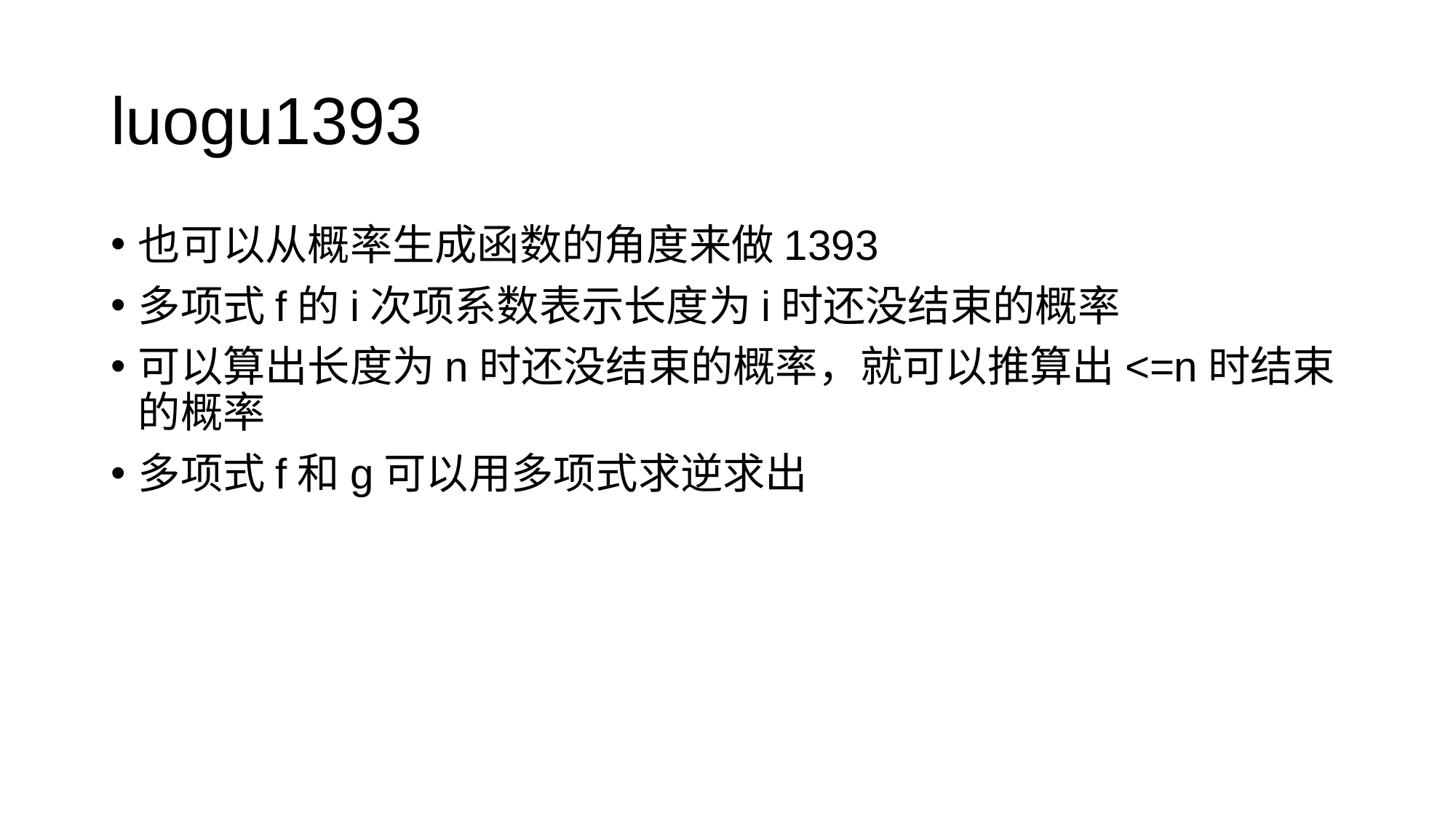

# luogu1393
也可以从概率生成函数的角度来做1393
多项式f的i次项系数表示长度为i时还没结束的概率
可以算出长度为n时还没结束的概率，就可以推算出<=n时结束的概率
多项式f和g可以用多项式求逆求出